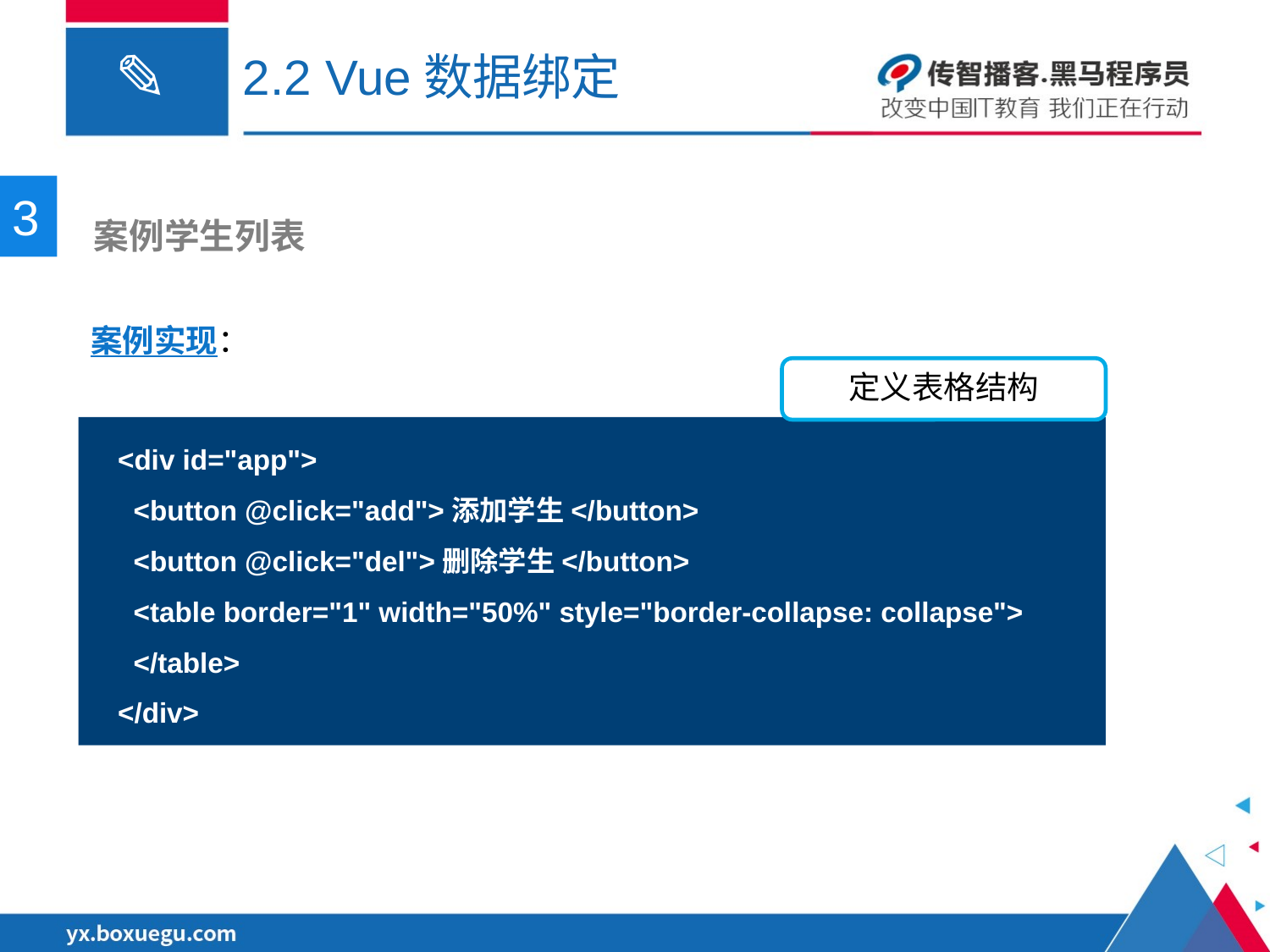

# 2.2 Vue数据绑定

3
  案例学生列表
案例实现：
定义表格结构

<div id="app">
  <button @click="add">添加学生</button>
  <button @click="del">删除学生</button>
  <table border="1" width="50%" style="border-collapse: collapse">
  </table>
</div>